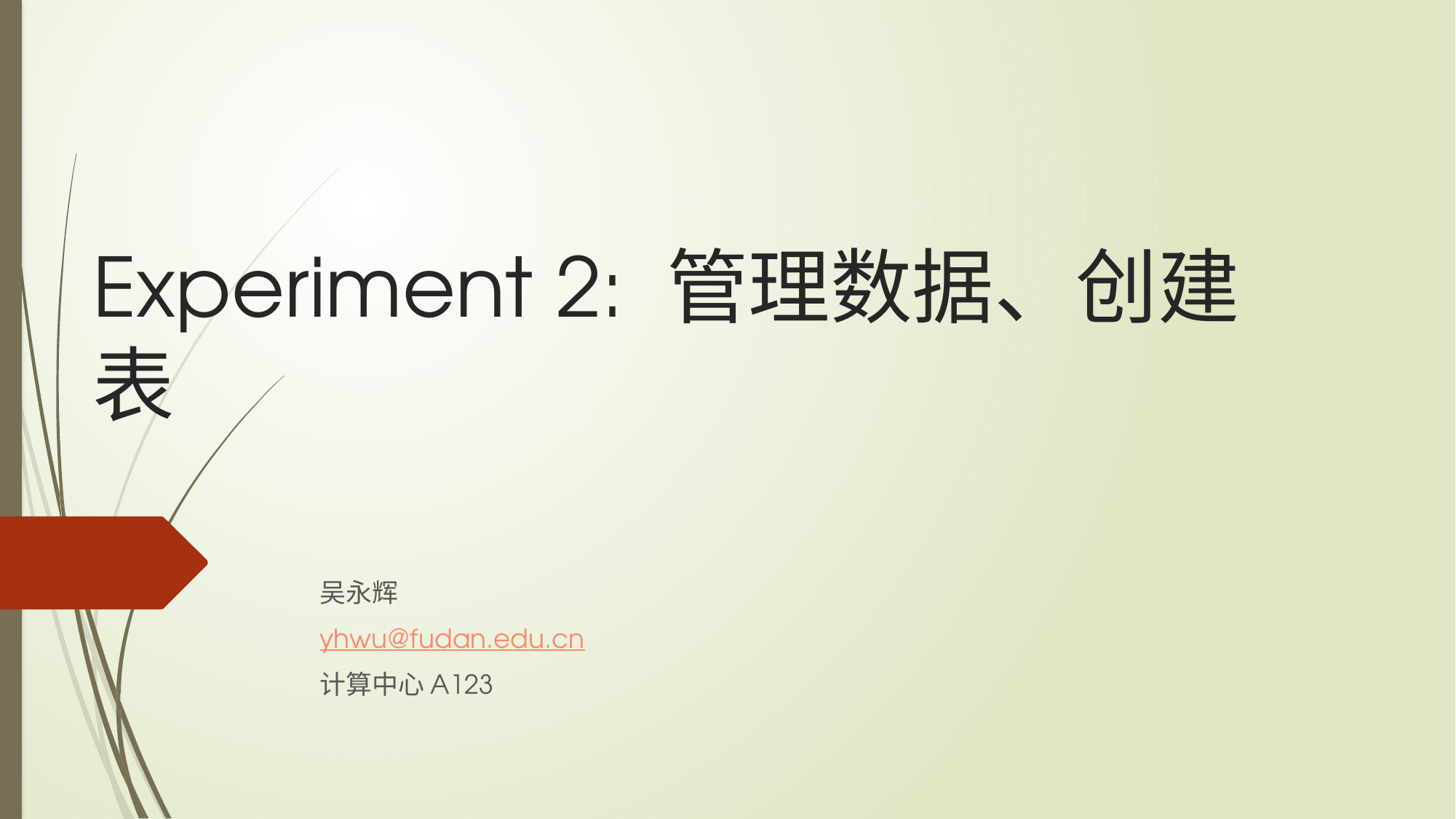

# Experiment 2: 管理数据、创建表
吴永辉
yhwu@fudan.edu.cn
计算中心A123